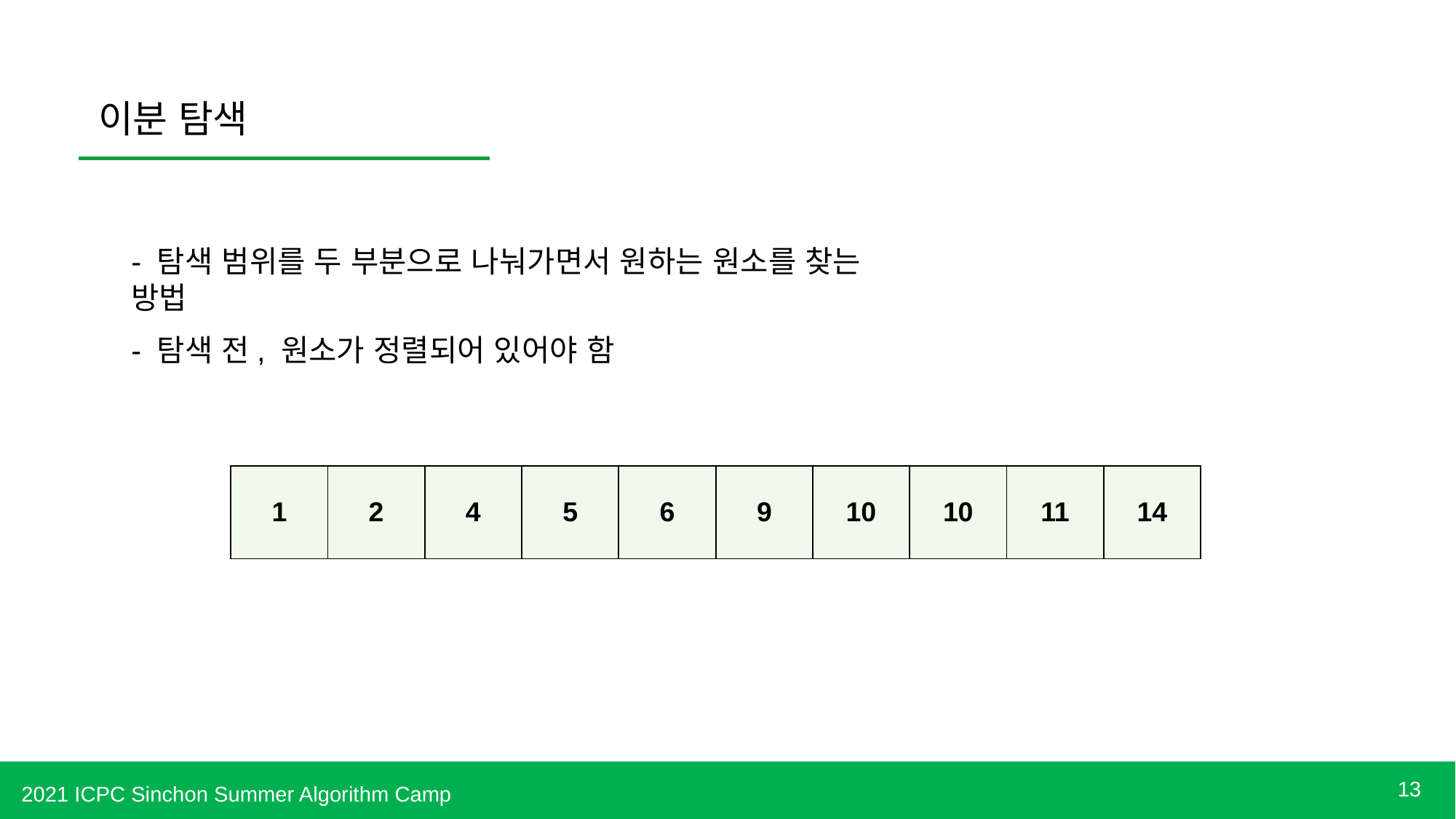

이분 탐색
- 탐색 범위를 두 부분으로 나눠가면서 원하는 원소를 찾는 방법
- 탐색 전, 원소가 정렬되어 있어야 함
| 1 | 2 | 4 | 5 | 6 | 9 | 10 | 10 | 11 | 14 |
| --- | --- | --- | --- | --- | --- | --- | --- | --- | --- |

13
2021 ICPC Sinchon Summer Algorithm Camp